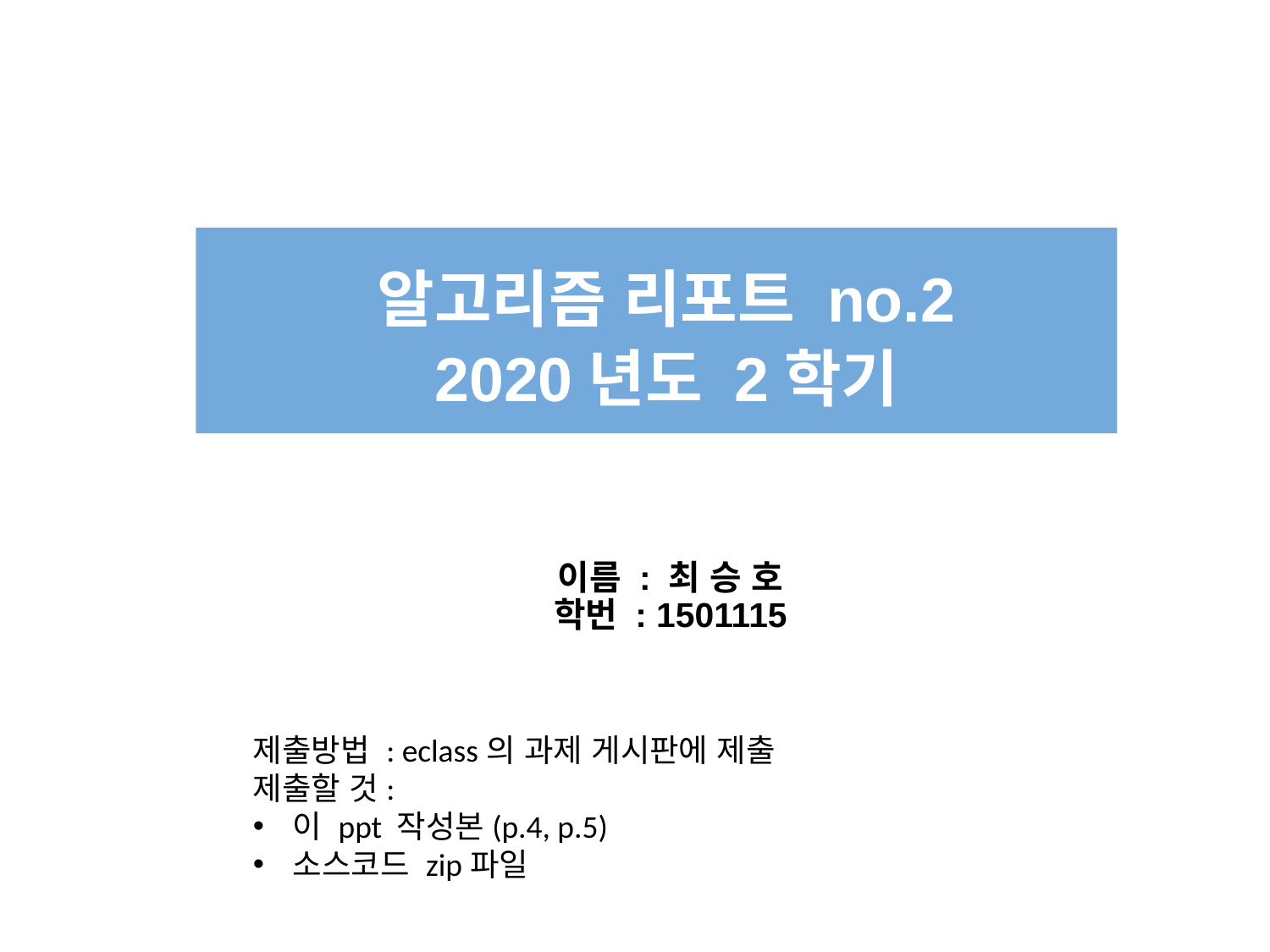

알고리즘 리포트 no.2
2020년도 2학기
이름 : 최 승 호
학번 : 1501115
제출방법 : eclass의 과제 게시판에 제출
제출할 것:
이 ppt 작성본(p.4, p.5)
소스코드 zip파일